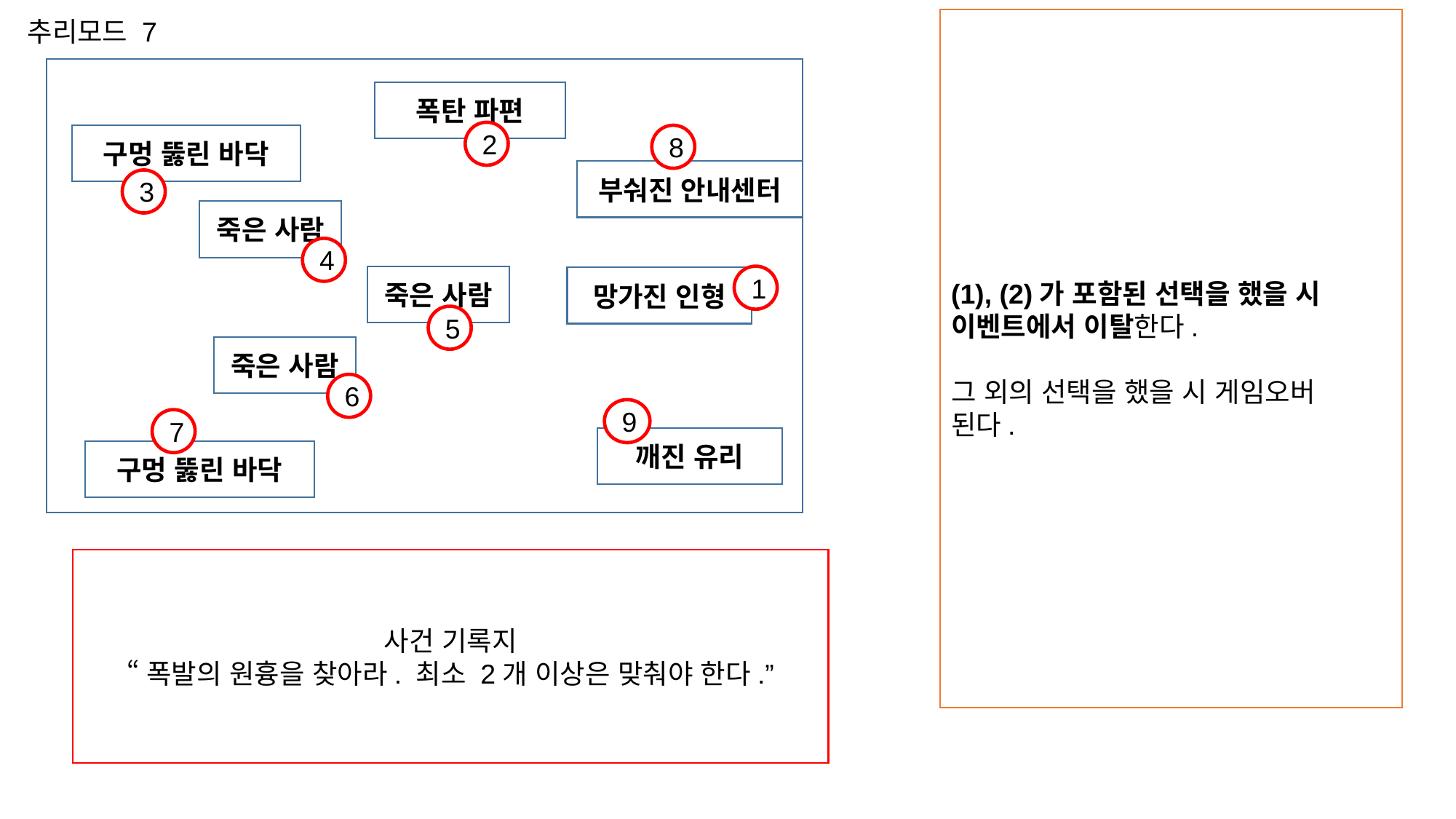

추리모드 7
(1), (2)가 포함된 선택을 했을 시
이벤트에서 이탈한다.

그 외의 선택을 했을 시 게임오버
된다.
3
폭탄 파편
2
구멍 뚫린 바닥
8
부숴진 안내센터
3
죽은 사람
4
죽은 사람
1
망가진 인형
5
죽은 사람
6
9
7
깨진 유리
구멍 뚫린 바닥
사건 기록지
“폭발의 원흉을 찾아라. 최소 2개 이상은 맞춰야 한다.”